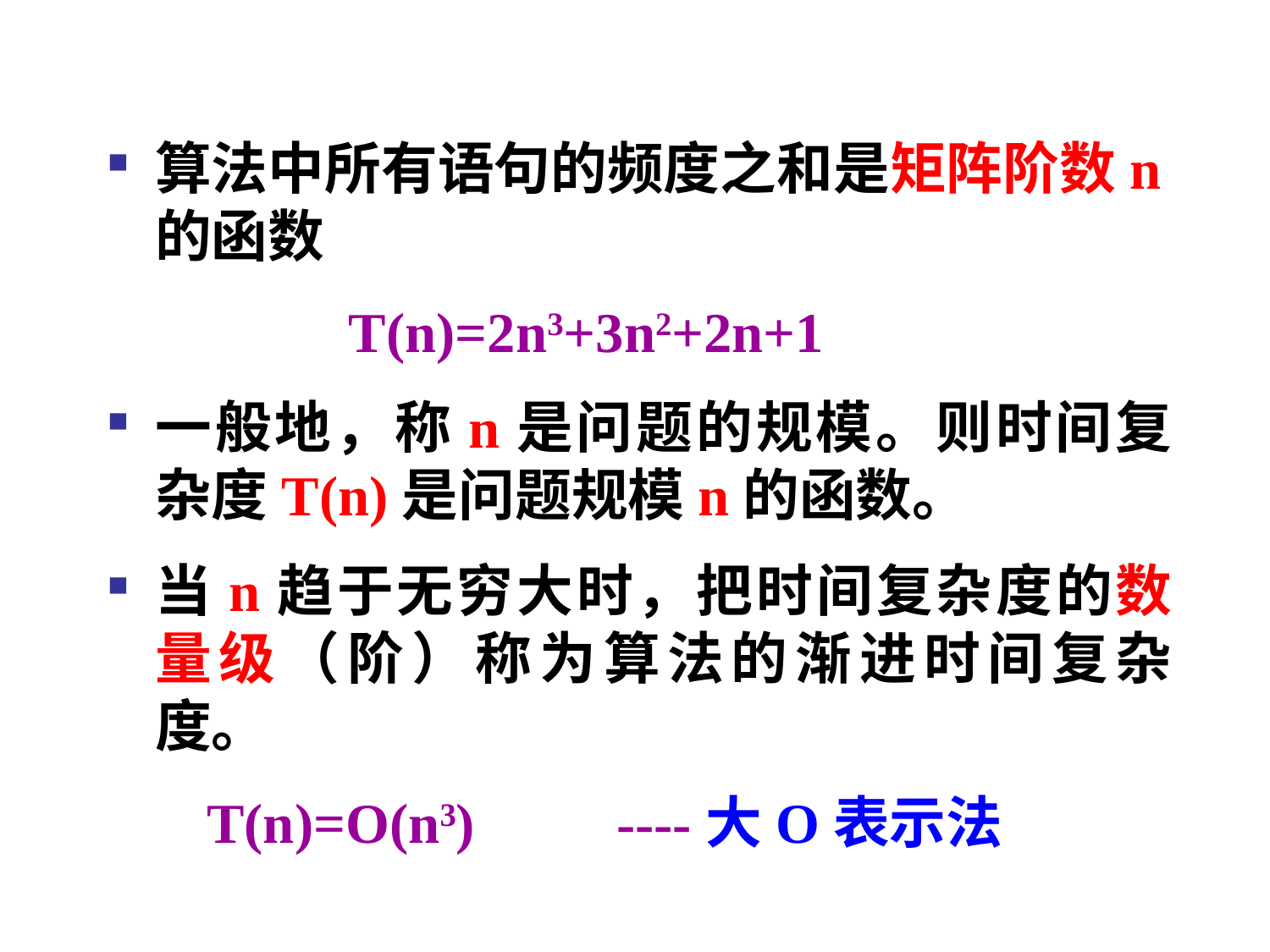

算法中所有语句的频度之和是矩阵阶数n的函数
                 T(n)=2n3+3n2+2n+1
一般地，称n是问题的规模。则时间复杂度T(n)是问题规模n的函数。
当n趋于无穷大时，把时间复杂度的数量级（阶）称为算法的渐进时间复杂度。
       T(n)=O(n3)          ----大O表示法
90